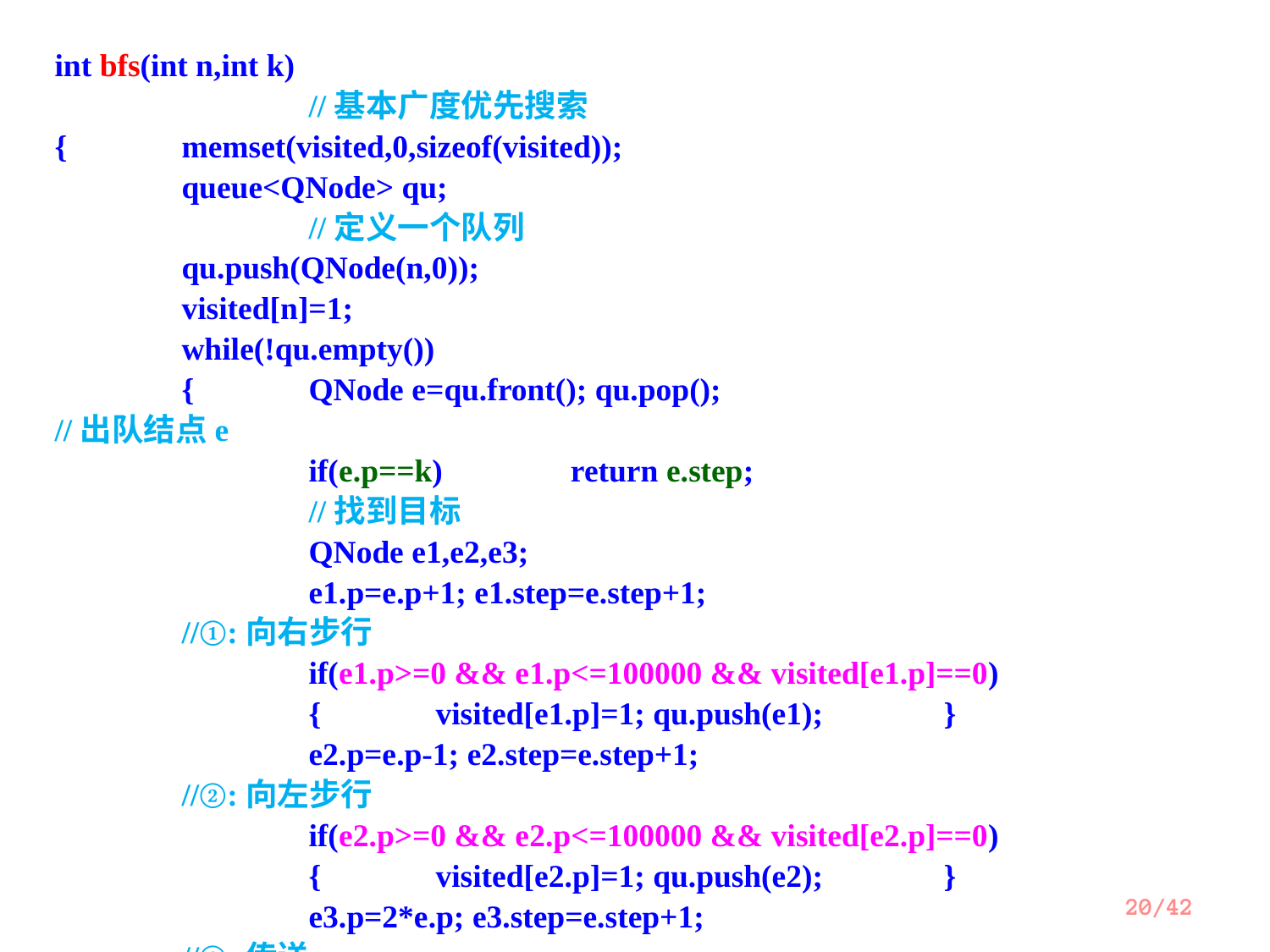

int bfs(int n,int k)										//基本广度优先搜索
{	memset(visited,0,sizeof(visited));
	queue<QNode> qu;								//定义一个队列
	qu.push(QNode(n,0));
	visited[n]=1;
	while(!qu.empty())
	{	QNode e=qu.front(); qu.pop();				//出队结点e
		if(e.p==k)	 return e.step; 						//找到目标
		QNode e1,e2,e3;
		e1.p=e.p+1; e1.step=e.step+1;					//①:向右步行
		if(e1.p>=0 && e1.p<=100000 && visited[e1.p]==0)
		{	visited[e1.p]=1; qu.push(e1);	}
		e2.p=e.p-1; e2.step=e.step+1;					//②:向左步行
		if(e2.p>=0 && e2.p<=100000 && visited[e2.p]==0)
		{	visited[e2.p]=1; qu.push(e2);	}
		e3.p=2*e.p; e3.step=e.step+1;					//③:传送
		if(e3.p>=0 && e3.p<=100000 && visited[e3.p]==0)
		{	visited[e3.p]=1; qu.push(e3);	}
	}
	return -1;											//没有找到返回-1
}
20/42